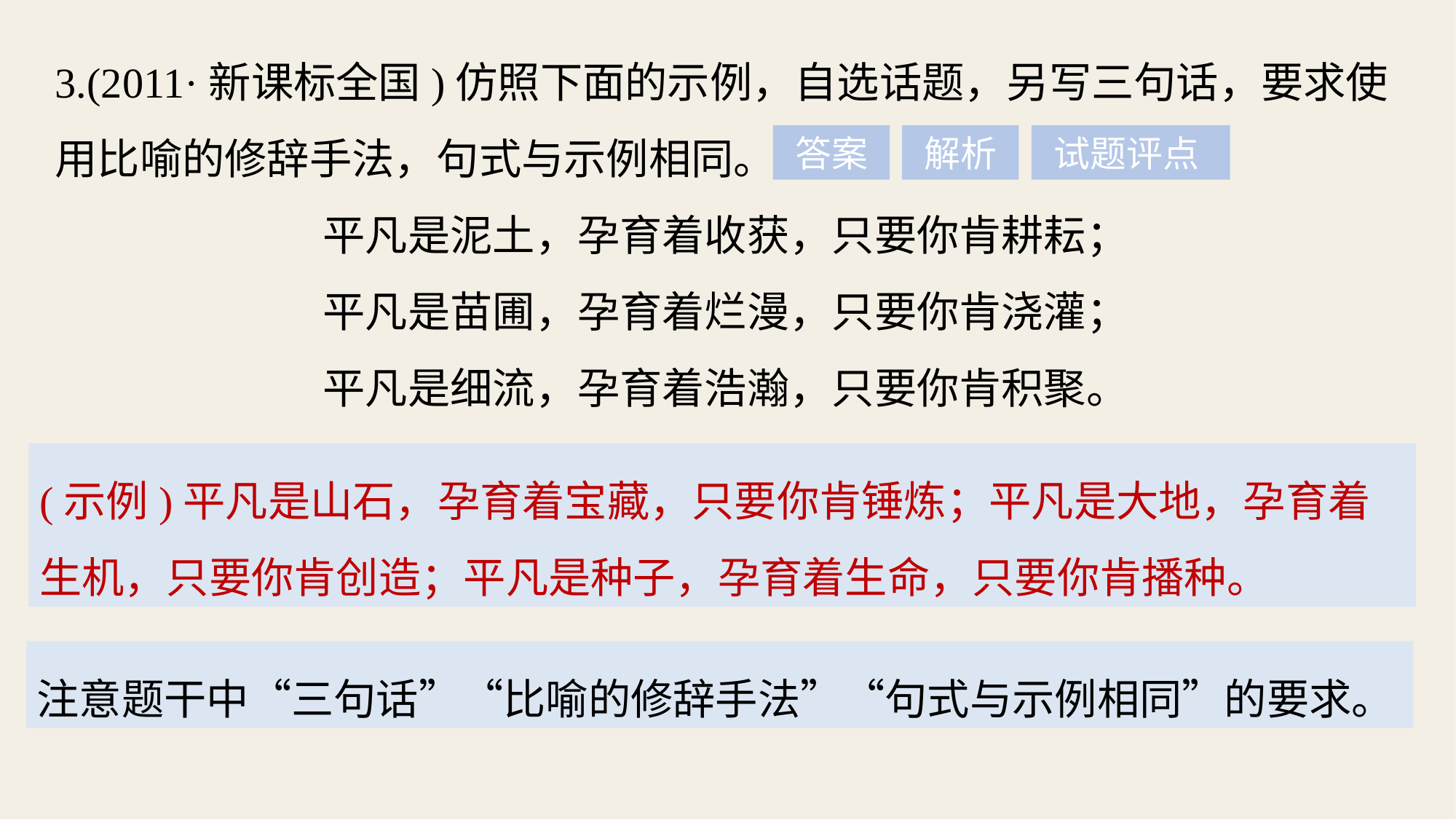

3.(2011·新课标全国)仿照下面的示例，自选话题，另写三句话，要求使用比喻的修辞手法，句式与示例相同。
平凡是泥土，孕育着收获，只要你肯耕耘；
平凡是苗圃，孕育着烂漫，只要你肯浇灌；
平凡是细流，孕育着浩瀚，只要你肯积聚。
答案
解析
试题评点
(示例)平凡是山石，孕育着宝藏，只要你肯锤炼；平凡是大地，孕育着生机，只要你肯创造；平凡是种子，孕育着生命，只要你肯播种。
注意题干中“三句话”“比喻的修辞手法”“句式与示例相同”的要求。